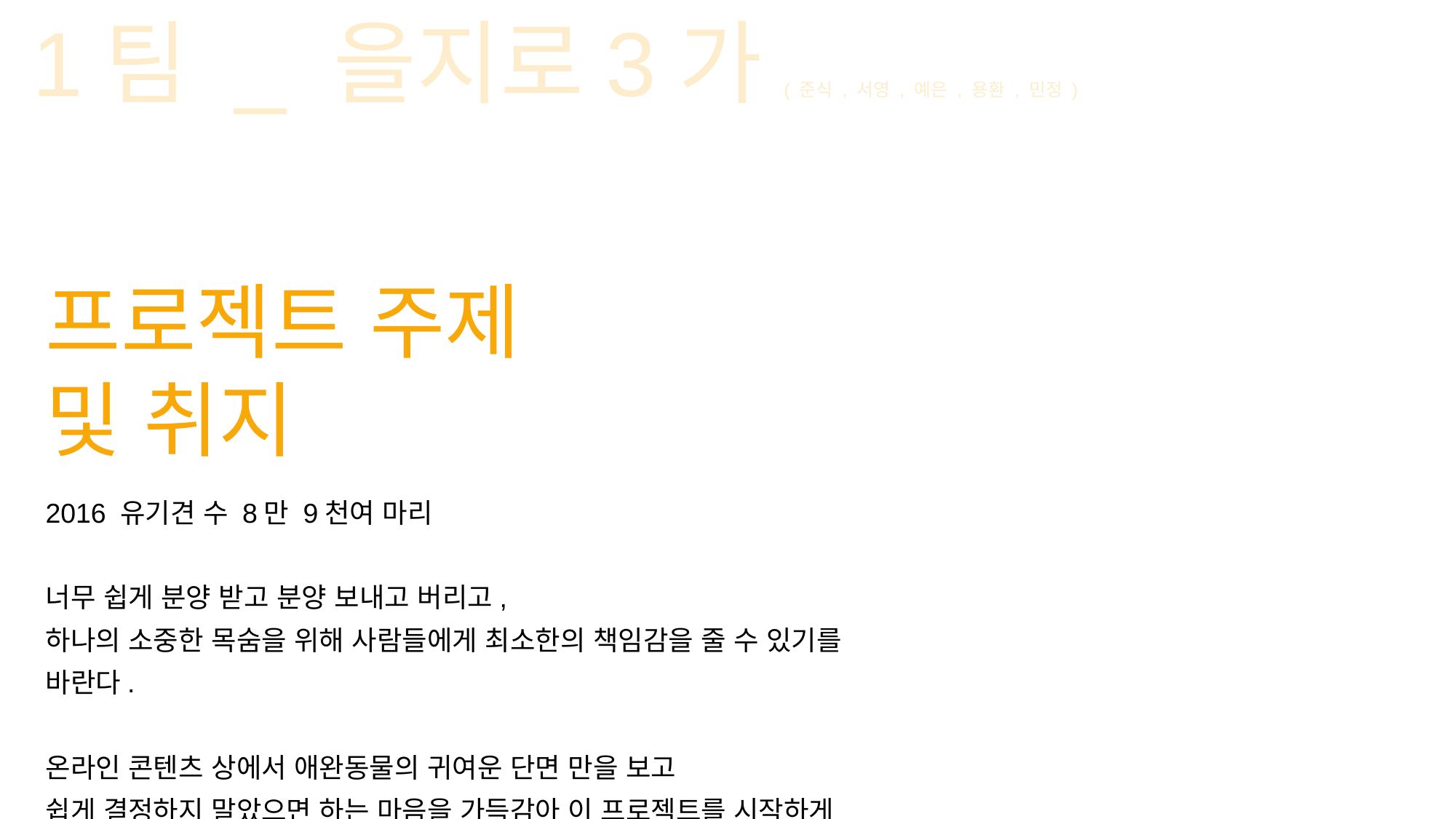

웹 1팀 _ 을지로3가( 준식 , 서영 , 예은 , 용환 , 민정 )
프로젝트 주제
및 취지
2016 유기견 수 8만 9천여 마리

너무 쉽게 분양 받고 분양 보내고 버리고,
하나의 소중한 목숨을 위해 사람들에게 최소한의 책임감을 줄 수 있기를 바란다.

온라인 콘텐츠 상에서 애완동물의 귀여운 단면 만을 보고
쉽게 결정하지 말았으면 하는 마음을 가득감아 이 프로젝트를 시작하게 되었다.